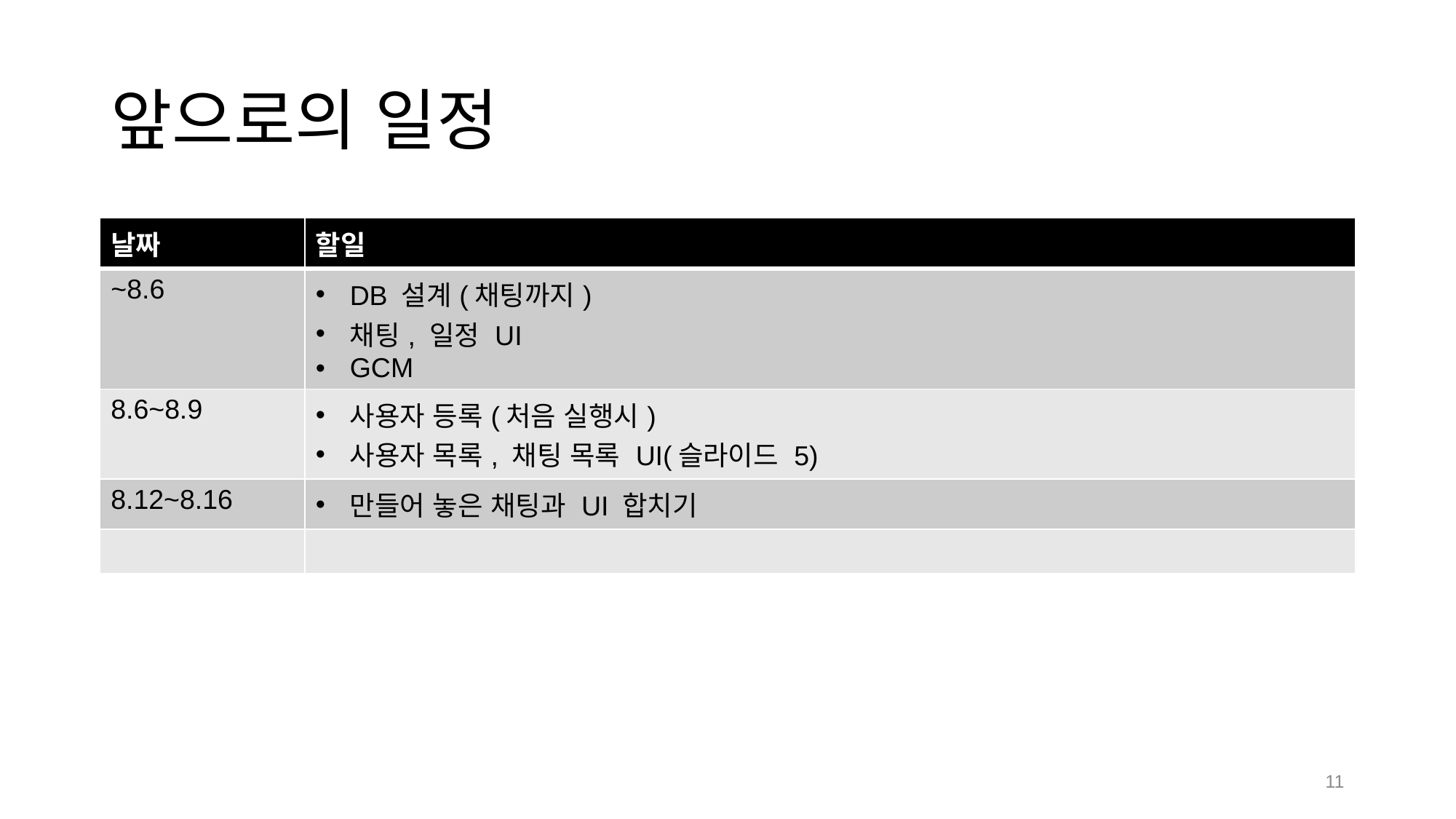

# 앞으로의 일정
| 날짜 | 할일 |
| --- | --- |
| ~8.6 | DB 설계(채팅까지) 채팅, 일정 UI GCM |
| 8.6~8.9 | 사용자 등록(처음 실행시) 사용자 목록, 채팅 목록 UI(슬라이드 5) |
| 8.12~8.16 | 만들어 놓은 채팅과 UI 합치기 |
|  |  |
11